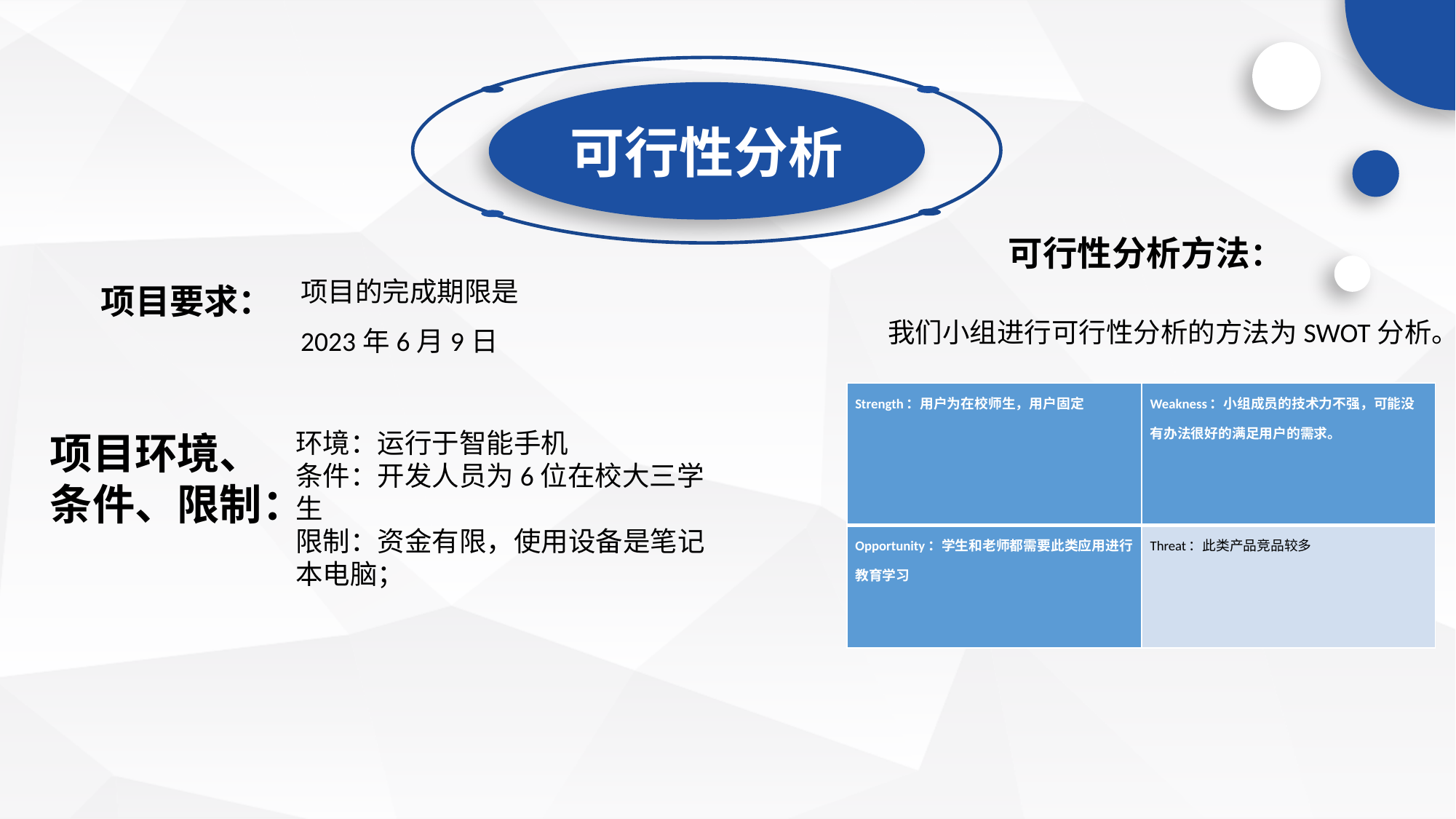

可行性分析

可行性分析方法：
项目的完成期限是2023年6月9日

项目要求：
 我们小组进行可行性分析的方法为SWOT分析。
| Strength：用户为在校师生，用户固定 | Weakness：小组成员的技术力不强，可能没有办法很好的满足用户的需求。 |
| --- | --- |
| Opportunity：学生和老师都需要此类应用进行教育学习 | Threat：此类产品竞品较多 |
项目环境、
条件、限制：
环境：运行于智能手机
条件：开发人员为6位在校大三学生
限制：资金有限，使用设备是笔记本电脑；